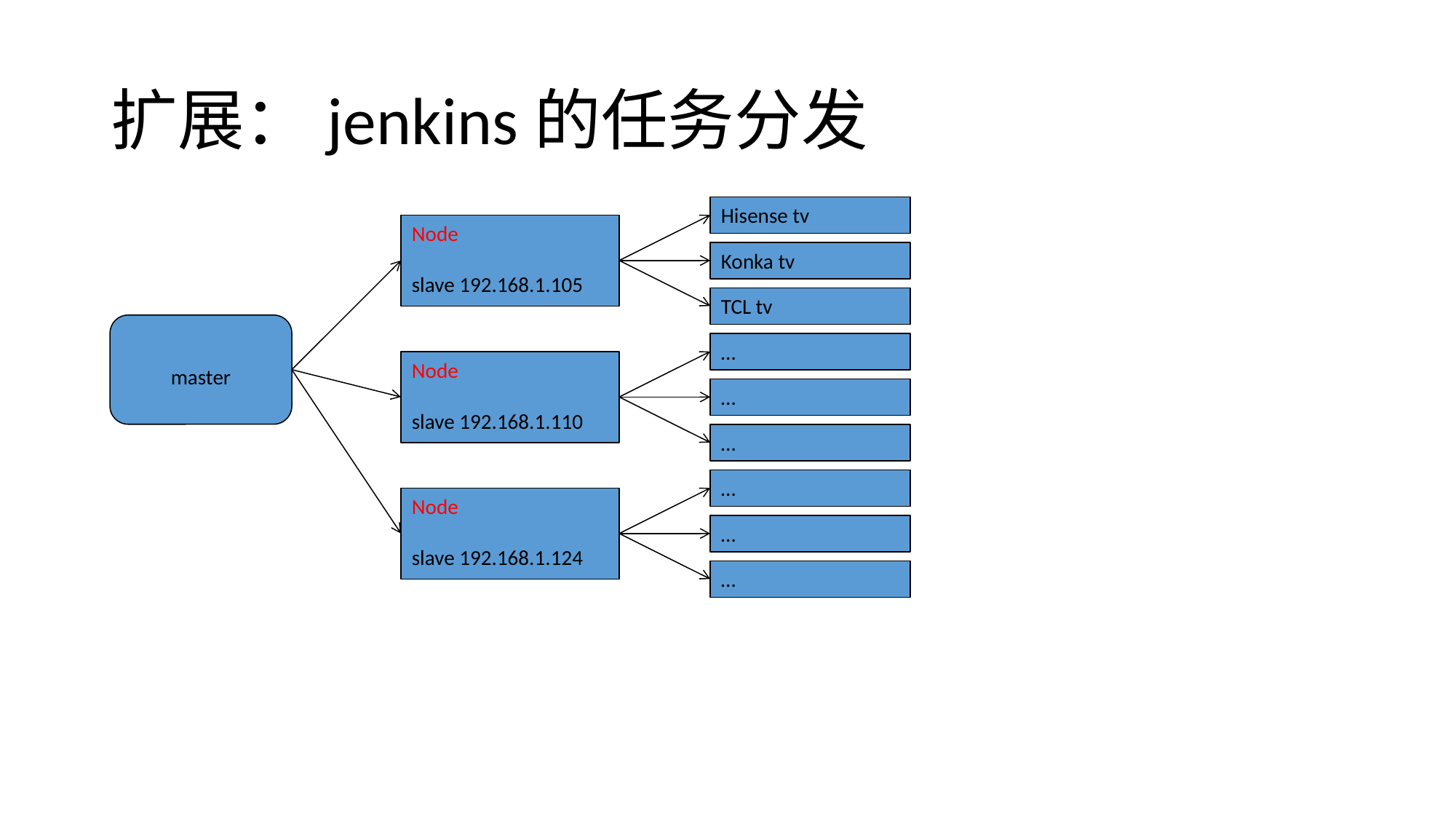

# 扩展：jenkins的任务分发
Hisense tv

Node

slave 192.168.1.105

Konka tv

TCL tv

master
…

Node

slave 192.168.1.110

…

…

…

Node

slave 192.168.1.124

…

…